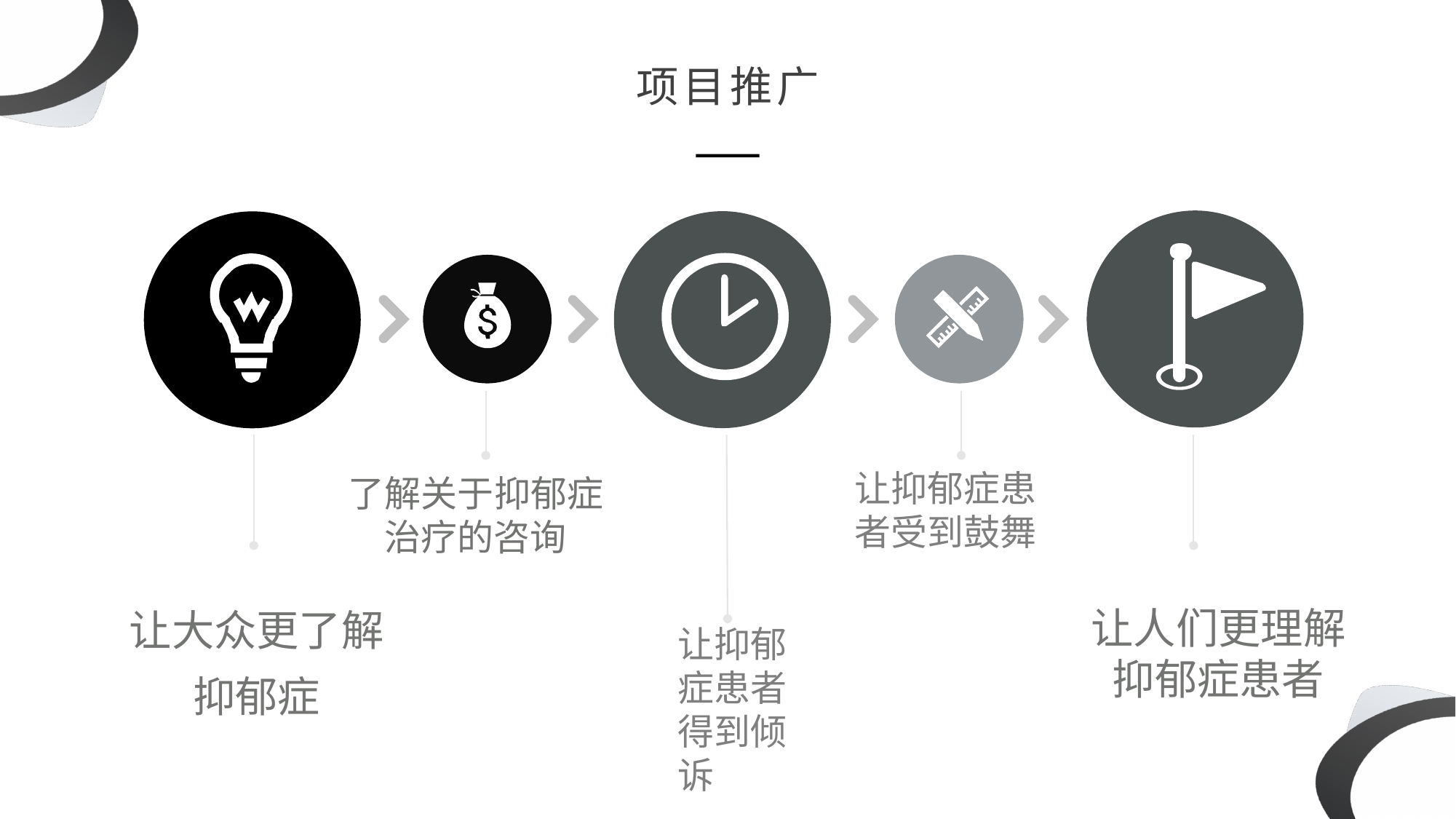

项目推广

让抑郁症患者受到鼓舞
了解关于抑郁症治疗的咨询
让大众更了解抑郁症
让人们更理解抑郁症患者
让抑郁症患者得到倾诉